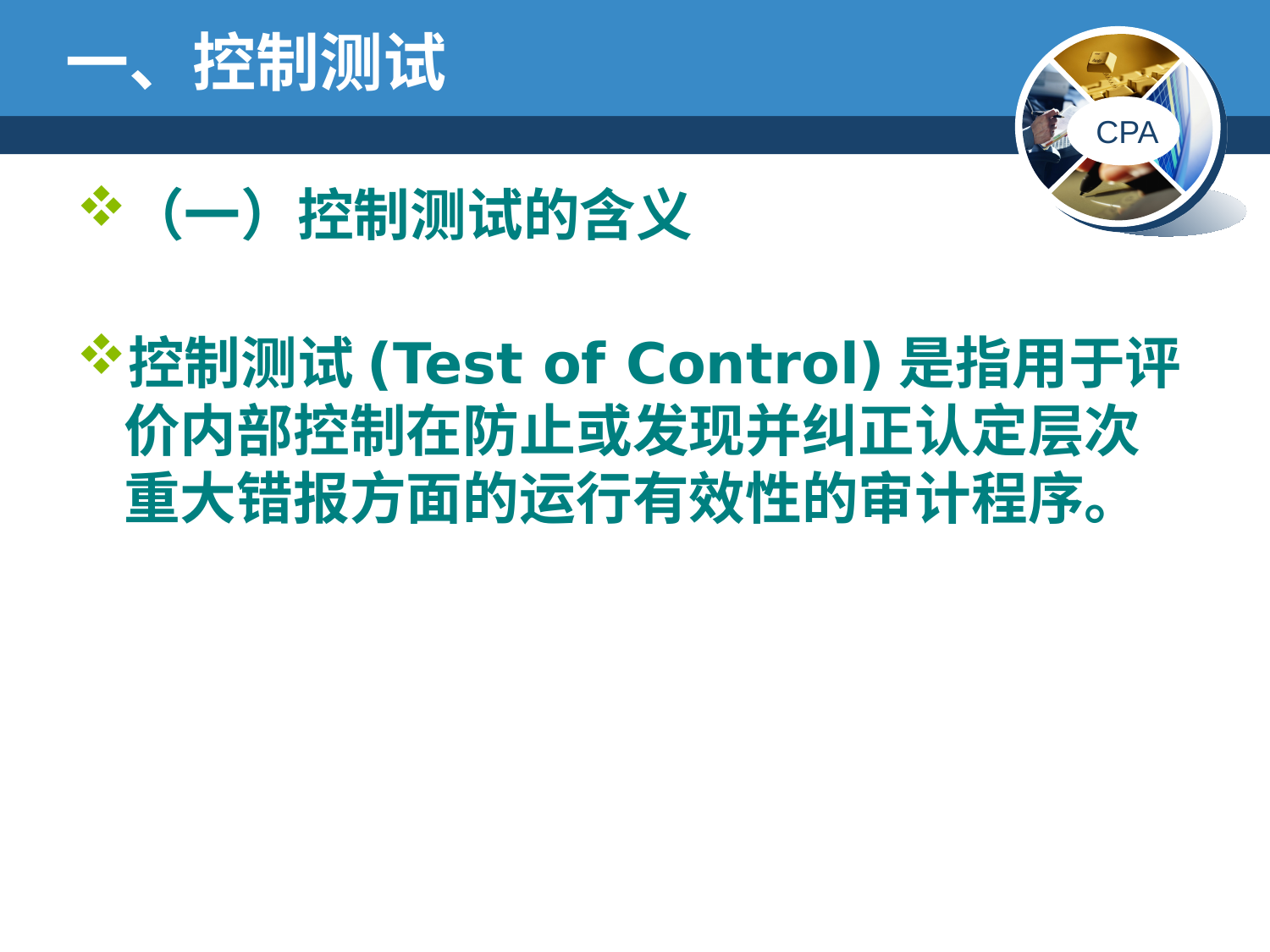

# 一、控制测试
（一）控制测试的含义

控制测试(Test of Control)是指用于评价内部控制在防止或发现并纠正认定层次重大错报方面的运行有效性的审计程序。